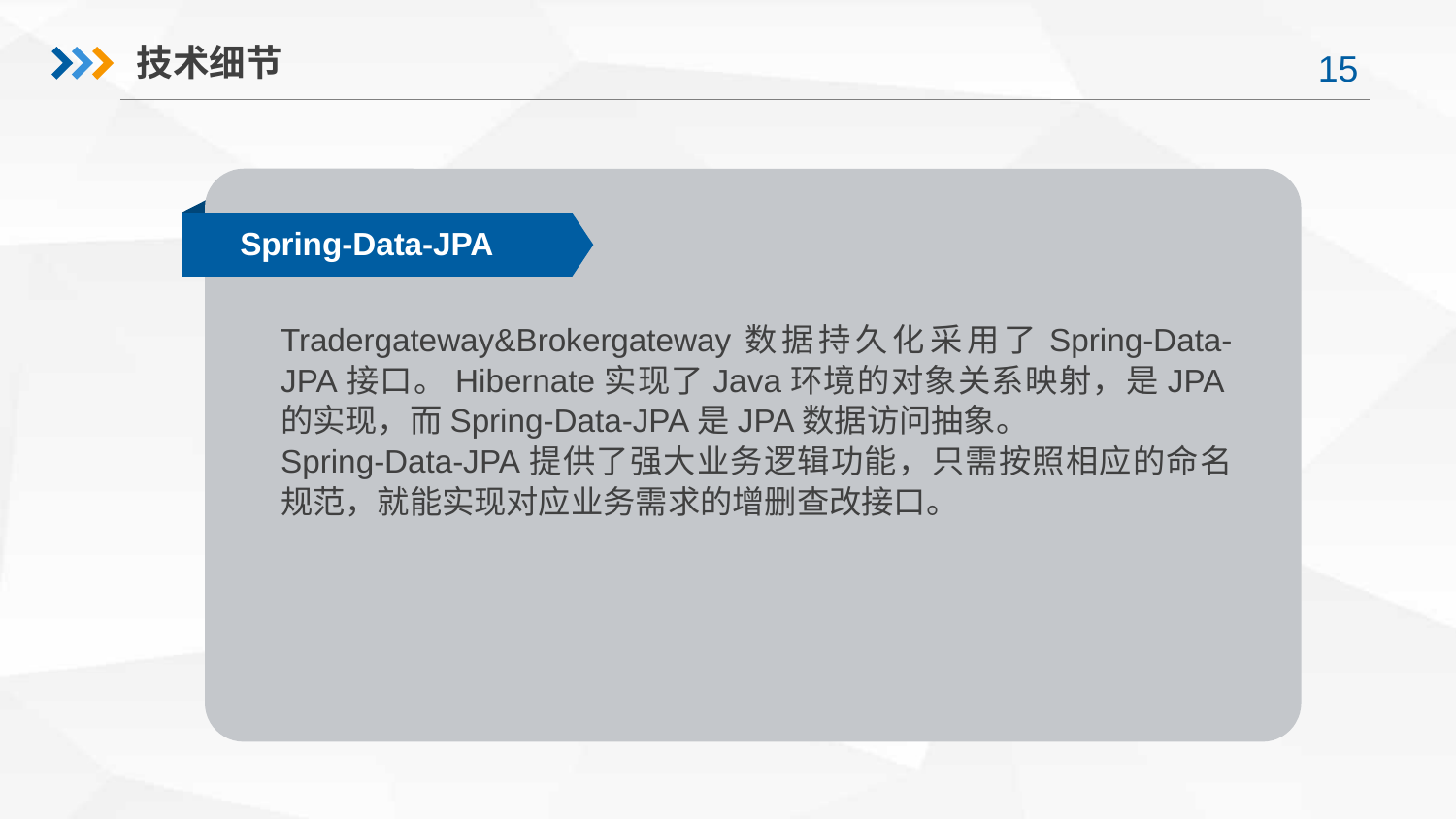

技术细节

Spring-Data-JPA
Tradergateway&Brokergateway数据持久化采用了Spring-Data-JPA接口。Hibernate实现了Java环境的对象关系映射，是JPA的实现，而Spring-Data-JPA是JPA数据访问抽象。
Spring-Data-JPA提供了强大业务逻辑功能，只需按照相应的命名规范，就能实现对应业务需求的增删查改接口。